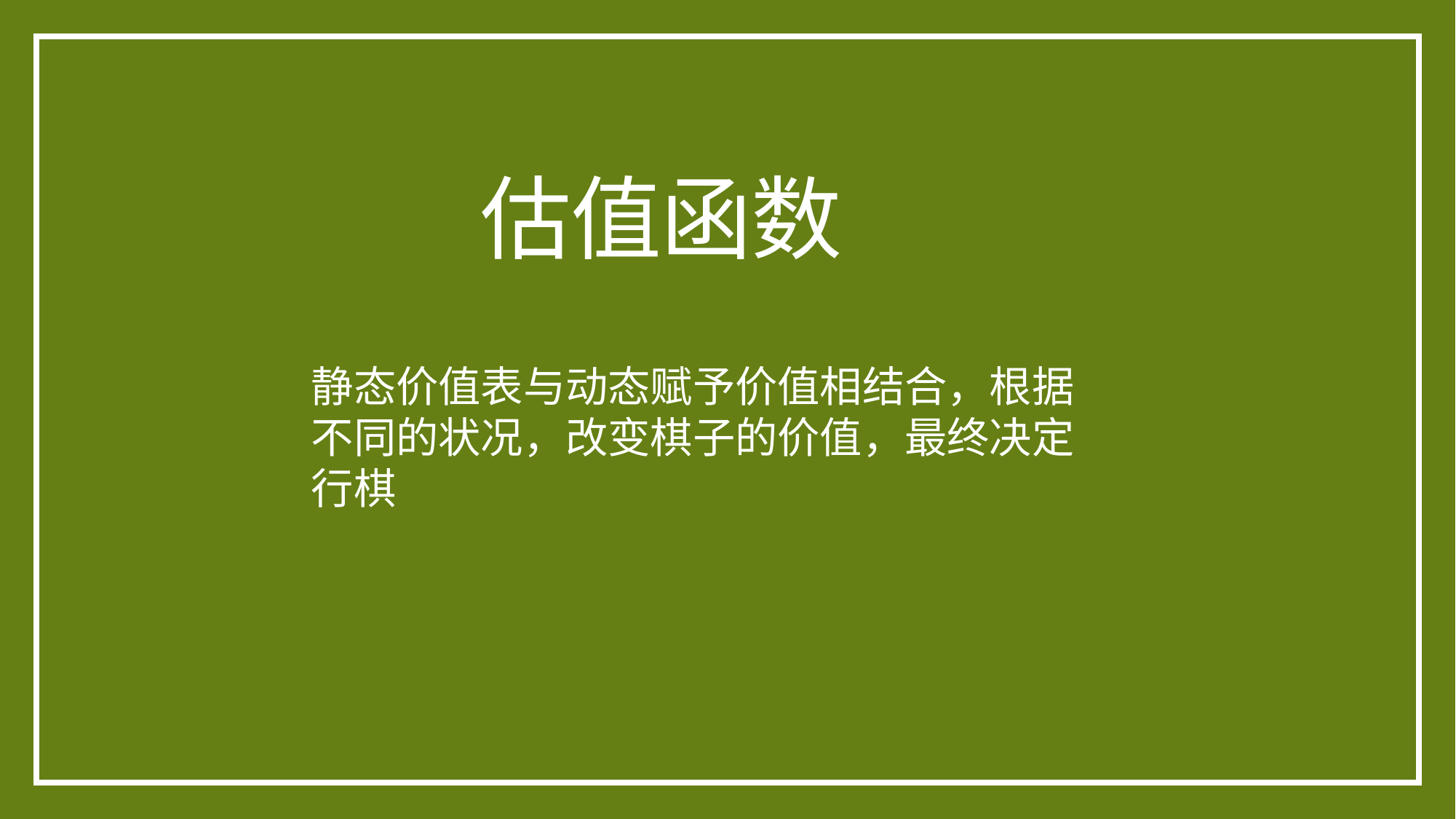

# 估值函数
静态价值表与动态赋予价值相结合，根据不同的状况，改变棋子的价值，最终决定行棋